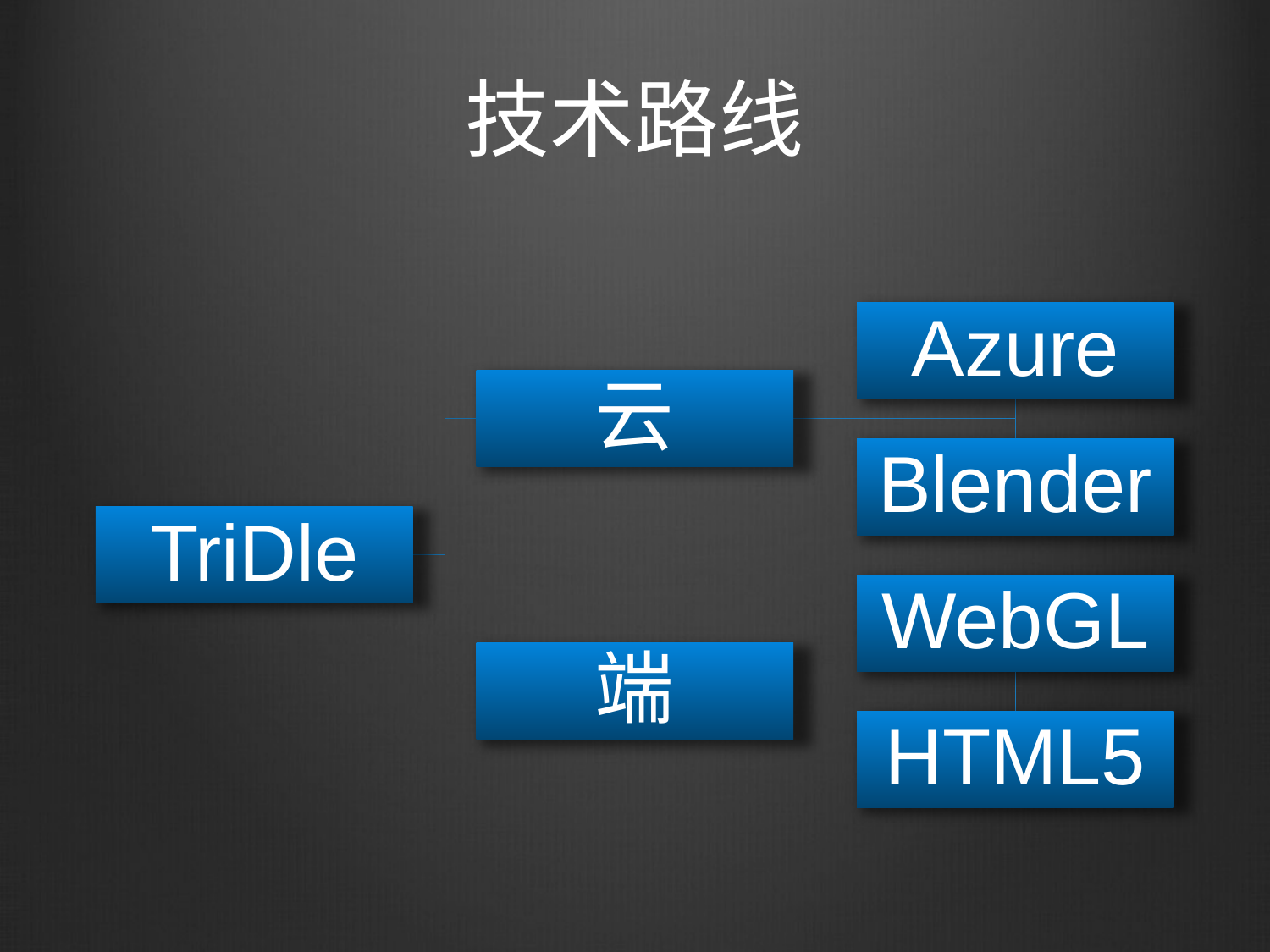

# 技术路线
TriDle
云
Azure
Blender
端
WebGL
HTML5